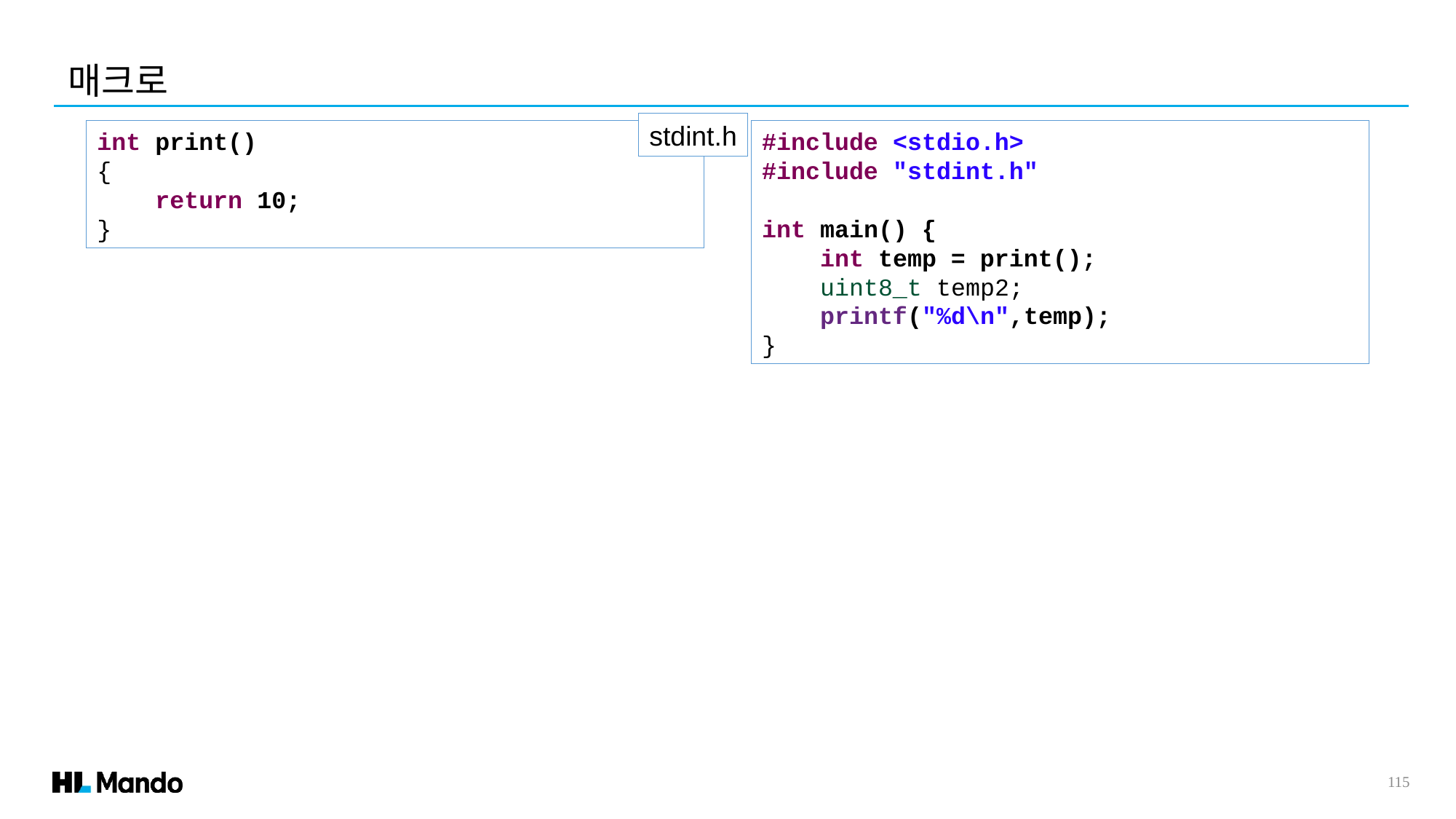

매크로
stdint.h
int print()
{
    return 10;
}
#include <stdio.h>
#include "stdint.h"

int main() {
    int temp = print();
    uint8_t temp2;
    printf("%d\n",temp);
}
115